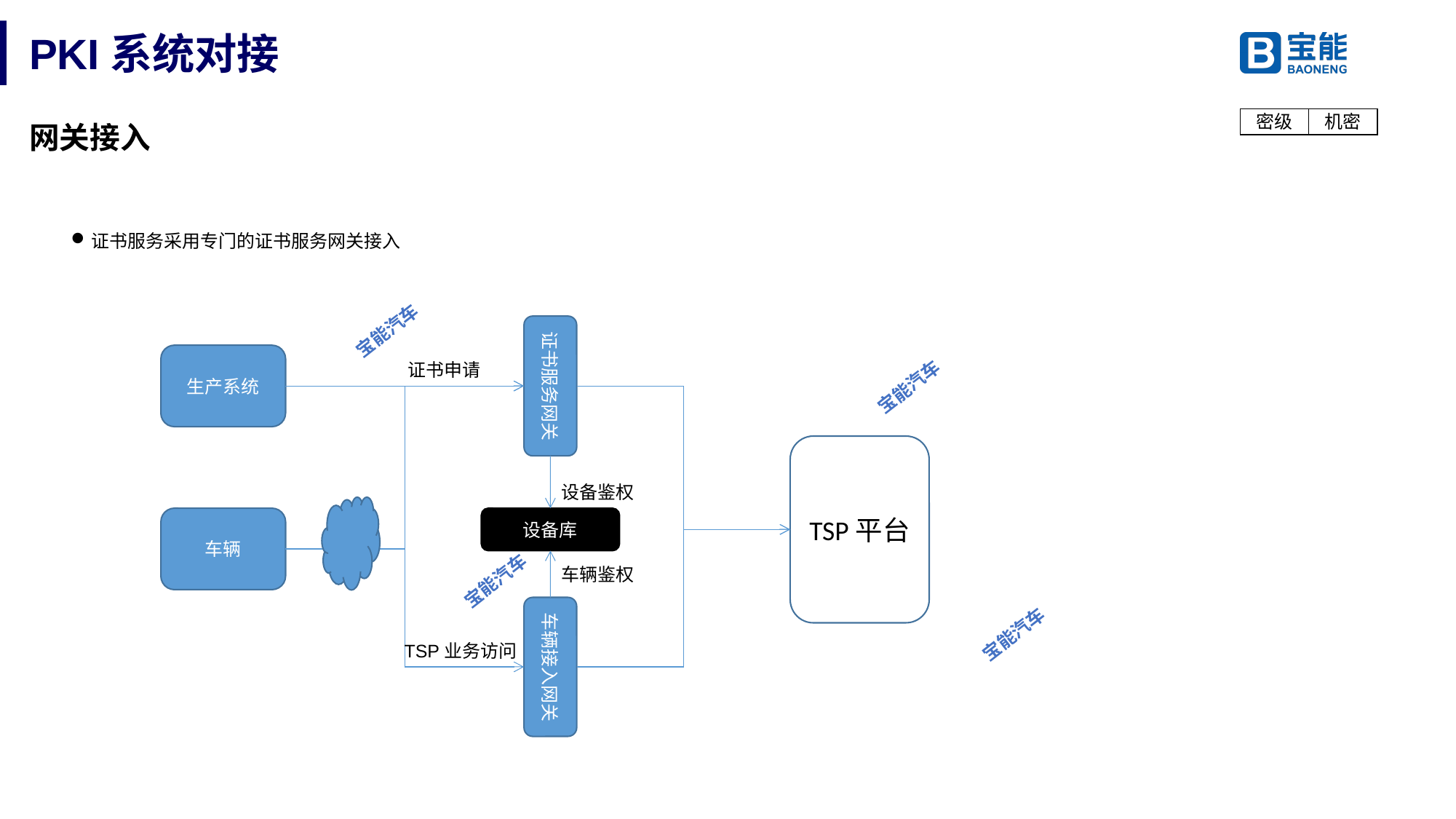

# PKI系统对接
网关接入
证书服务采用专门的证书服务网关接入
证书服务网关
生产系统
证书申请
TSP平台
设备鉴权

车辆
设备库
车辆鉴权
车辆接入网关
TSP业务访问
18